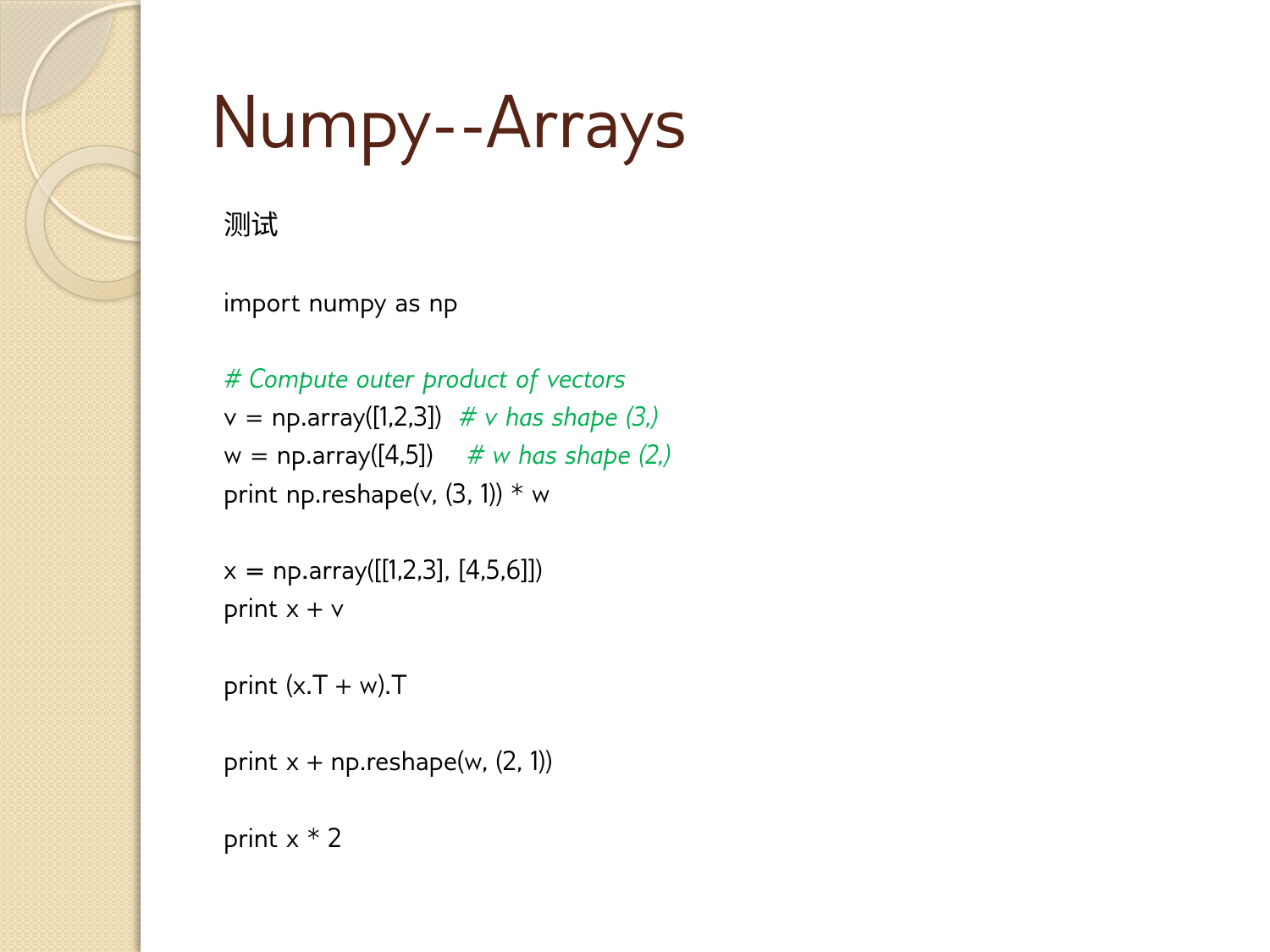

# Numpy--Arrays
测试

import numpy as np

# Compute outer product of vectors
v = np.array([1,2,3])  # v has shape (3,)
w = np.array([4,5])    # w has shape (2,)
print np.reshape(v, (3, 1)) * w

x = np.array([[1,2,3], [4,5,6]])
print x + v

print (x.T + w).T

print x + np.reshape(w, (2, 1))

print x * 2